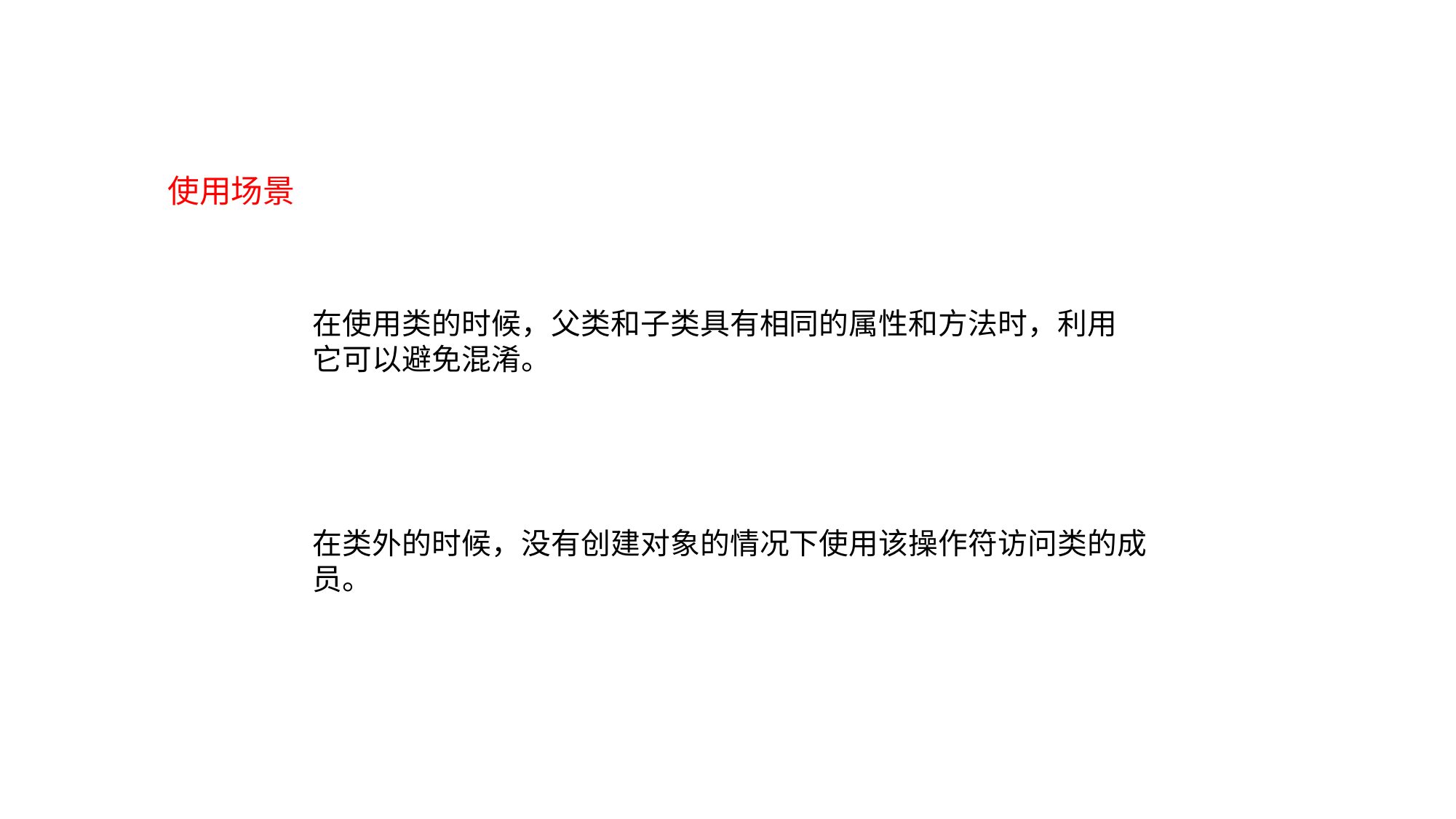

使用场景
在使用类的时候，父类和子类具有相同的属性和方法时，利用它可以避免混淆。
在类外的时候，没有创建对象的情况下使用该操作符访问类的成员。